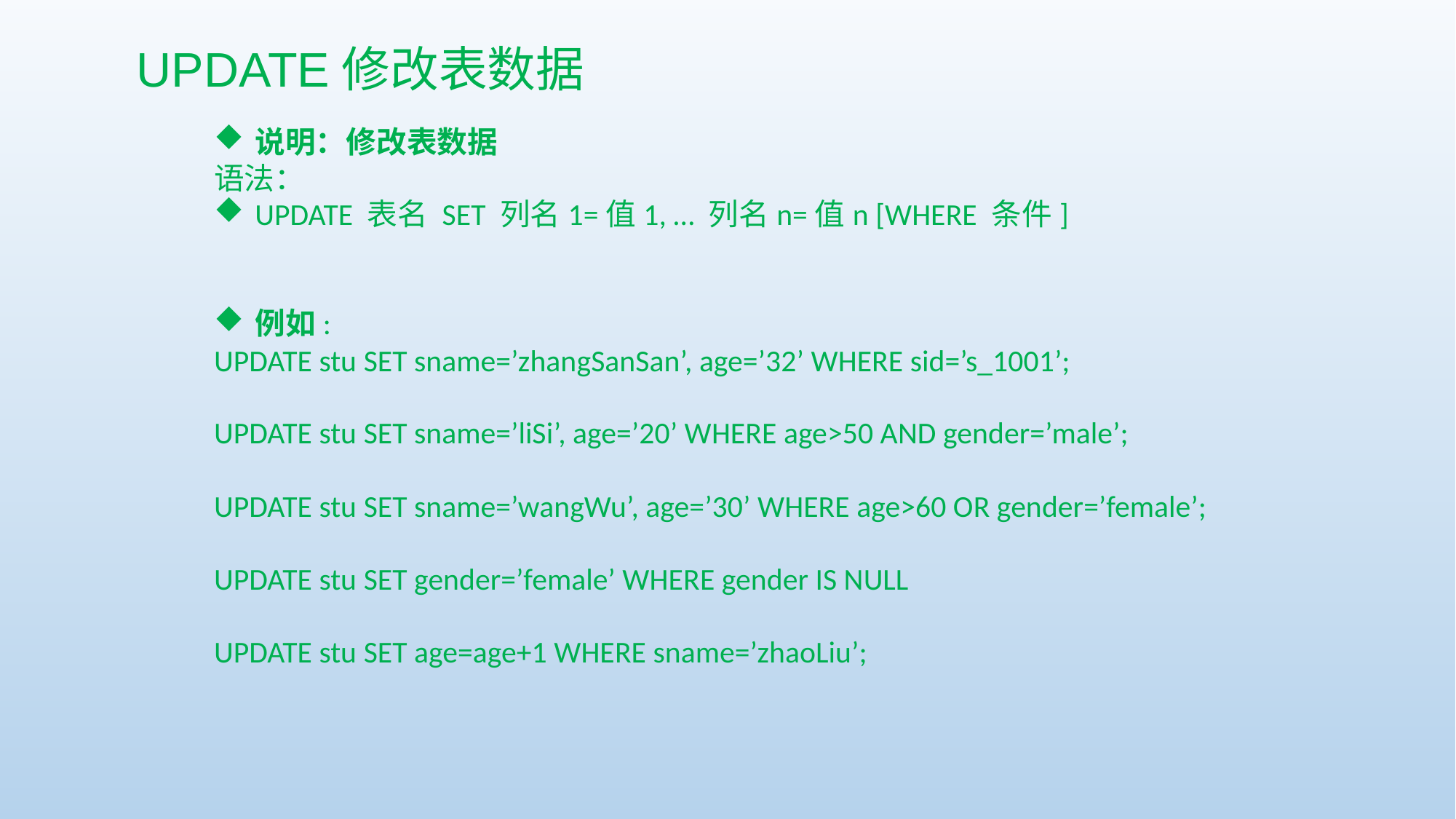

UPDATE修改表数据
说明：修改表数据
语法：
UPDATE 表名 SET 列名1=值1, … 列名n=值n [WHERE 条件]

例如:
UPDATE stu SET sname=’zhangSanSan’, age=’32’ WHERE sid=’s_1001’;

UPDATE stu SET sname=’liSi’, age=’20’ WHERE age>50 AND gender=’male’;

UPDATE stu SET sname=’wangWu’, age=’30’ WHERE age>60 OR gender=’female’;

UPDATE stu SET gender=’female’ WHERE gender IS NULL

UPDATE stu SET age=age+1 WHERE sname=’zhaoLiu’;